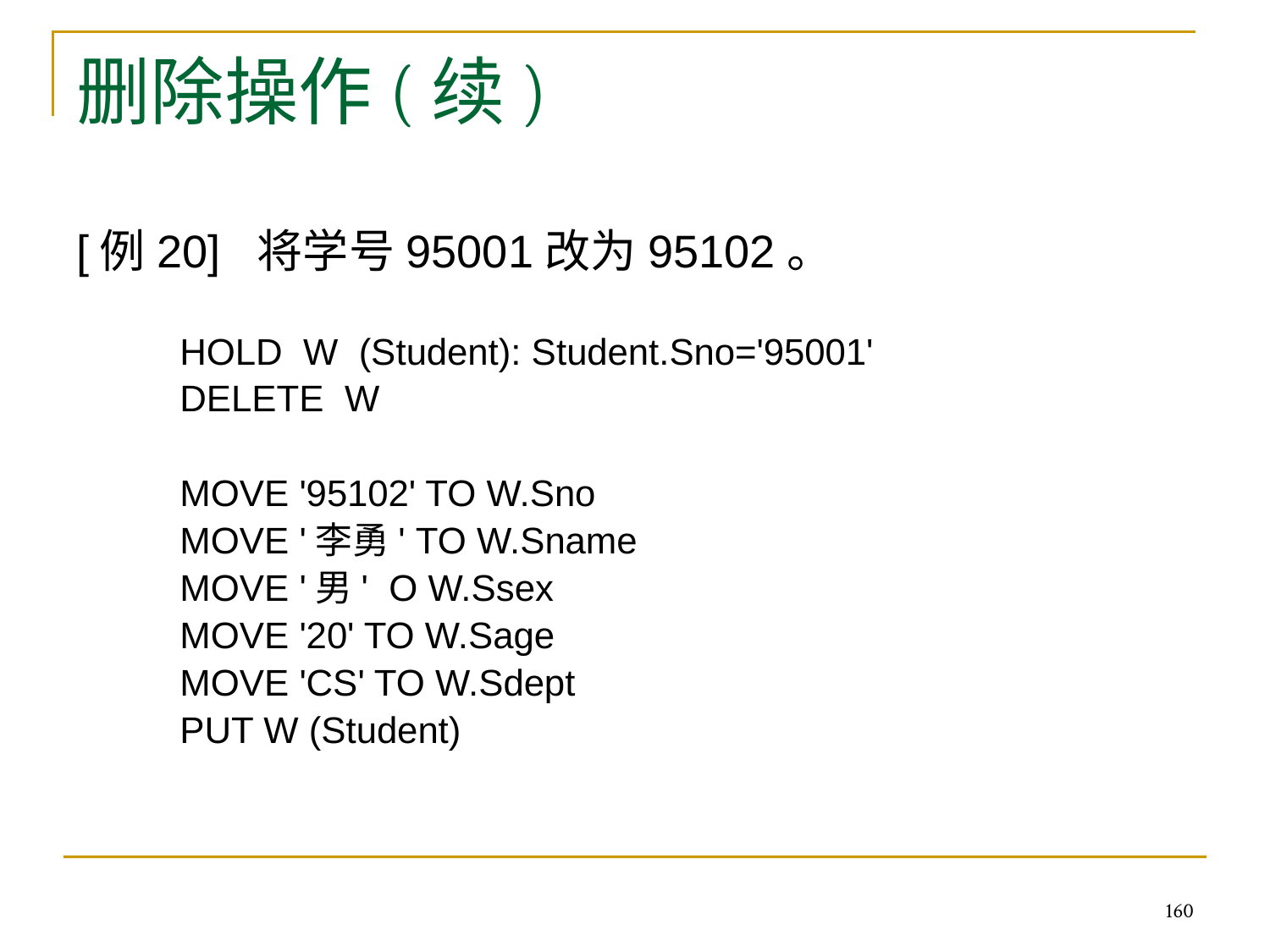

# 删除操作(续)
[例20]  将学号95001改为95102。

          HOLD  W  (Student): Student.Sno='95001'
          DELETE  W

          MOVE '95102' TO W.Sno
          MOVE '李勇' TO W.Sname
          MOVE '男'  O W.Ssex
          MOVE '20' TO W.Sage
          MOVE 'CS' TO W.Sdept
          PUT W (Student)
160